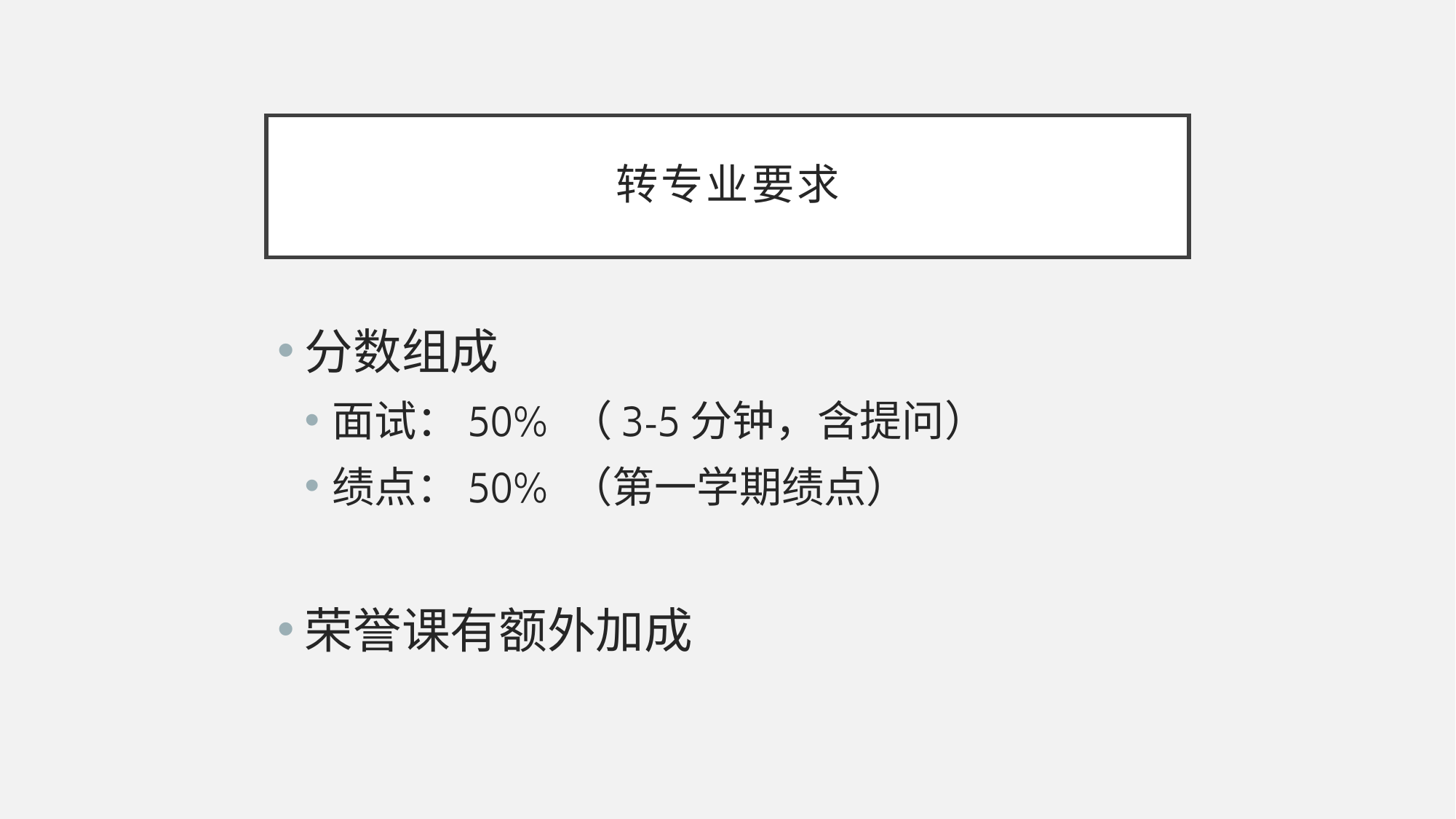

# 转专业要求
分数组成
面试：50% （3-5分钟，含提问）
绩点：50% （第一学期绩点）

荣誉课有额外加成